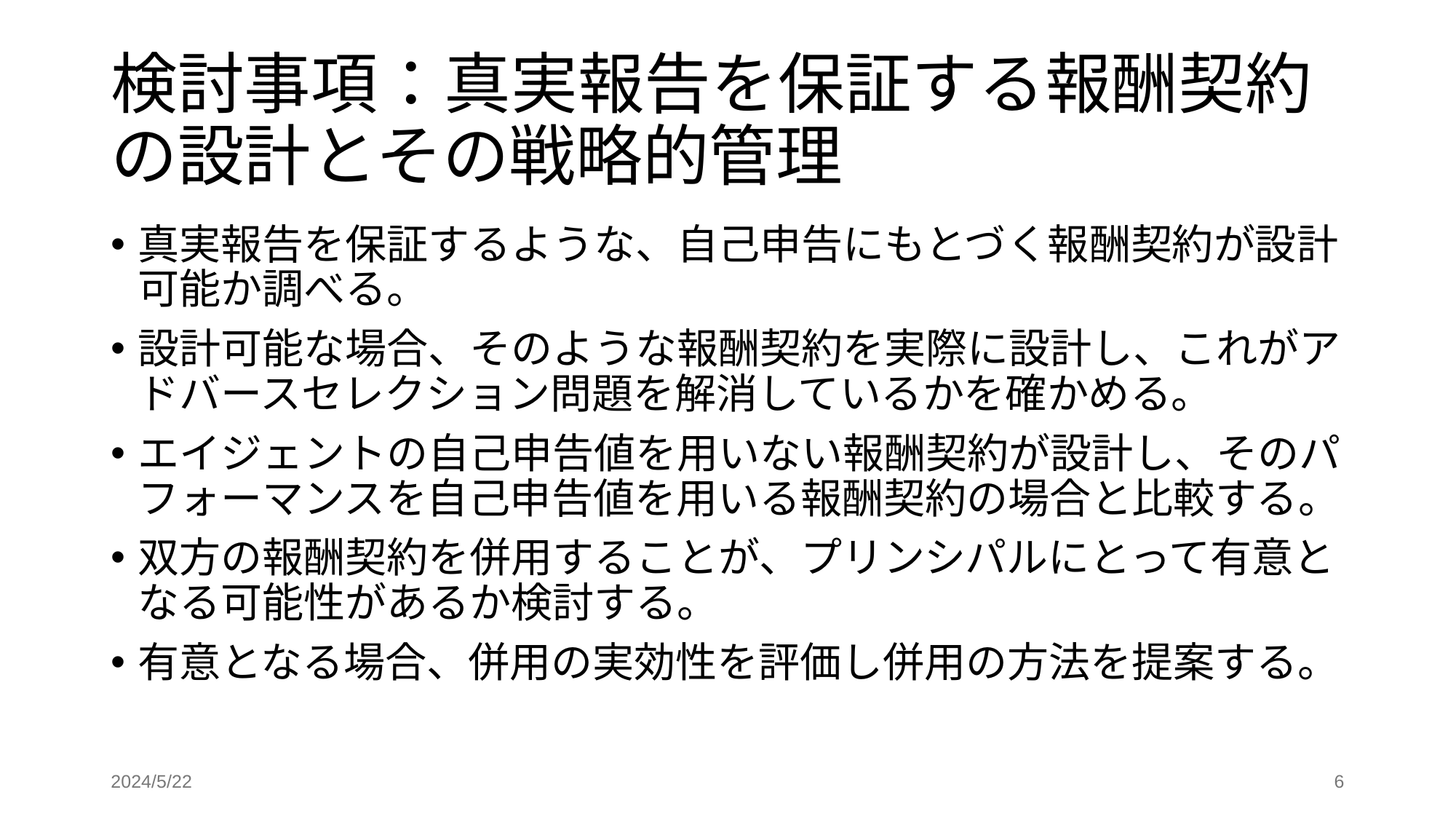

# 検討事項：真実報告を保証する報酬契約の設計とその戦略的管理
真実報告を保証するような、自己申告にもとづく報酬契約が設計可能か調べる。
設計可能な場合、そのような報酬契約を実際に設計し、これがアドバースセレクション問題を解消しているかを確かめる。
エイジェントの自己申告値を用いない報酬契約が設計し、そのパフォーマンスを自己申告値を用いる報酬契約の場合と比較する。
双方の報酬契約を併用することが、プリンシパルにとって有意となる可能性があるか検討する。
有意となる場合、併用の実効性を評価し併用の方法を提案する。

2024/5/22
6